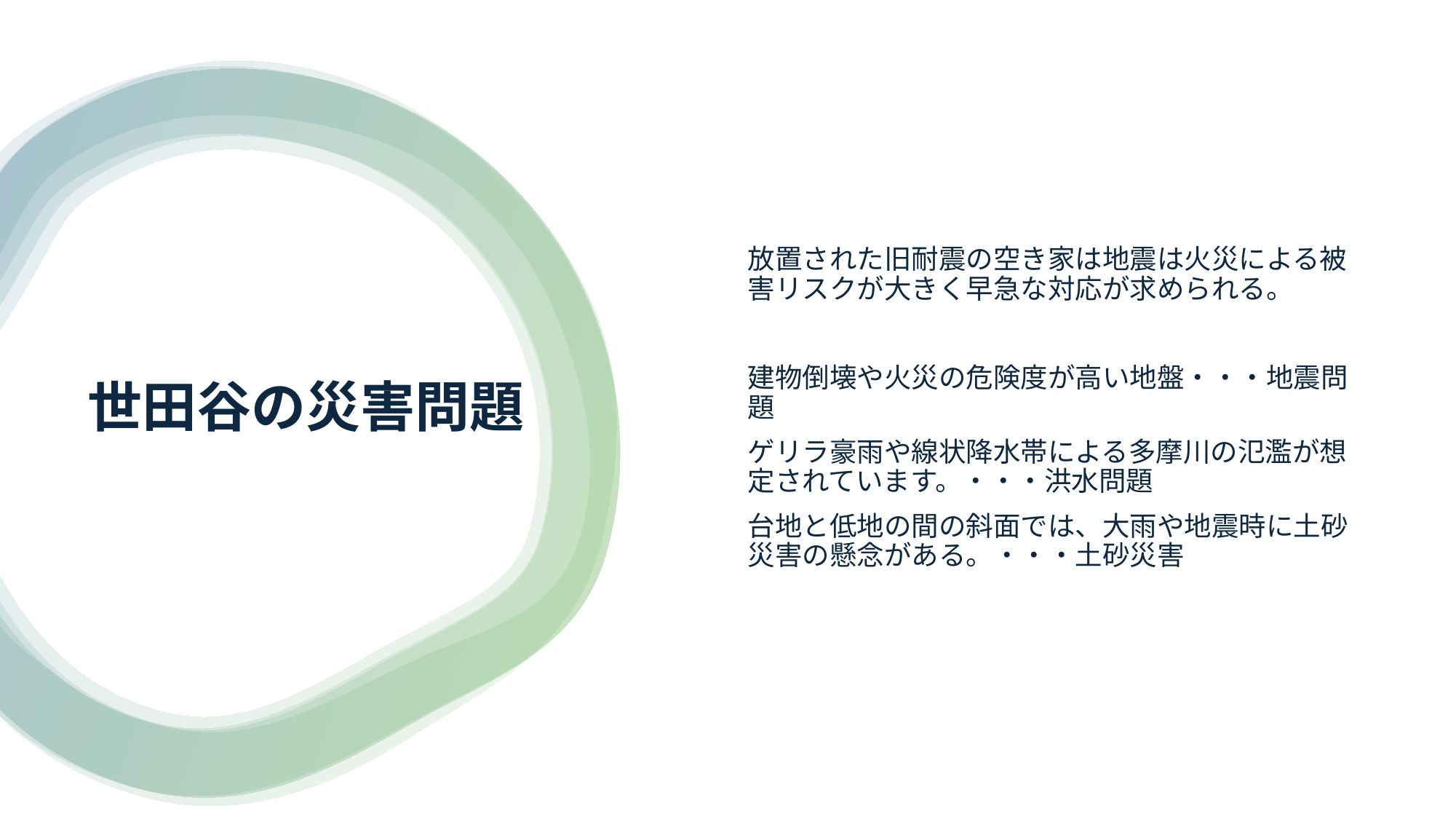

放置された旧耐震の空き家は地震は火災による被害リスクが大きく早急な対応が求められる。

建物倒壊や火災の危険度が高い地盤・・・地震問題
ゲリラ豪雨や線状降水帯による多摩川の氾濫が想定されています。・・・洪水問題
台地と低地の間の斜面では、大雨や地震時に土砂災害の懸念がある。・・・土砂災害
# 世田谷の災害問題